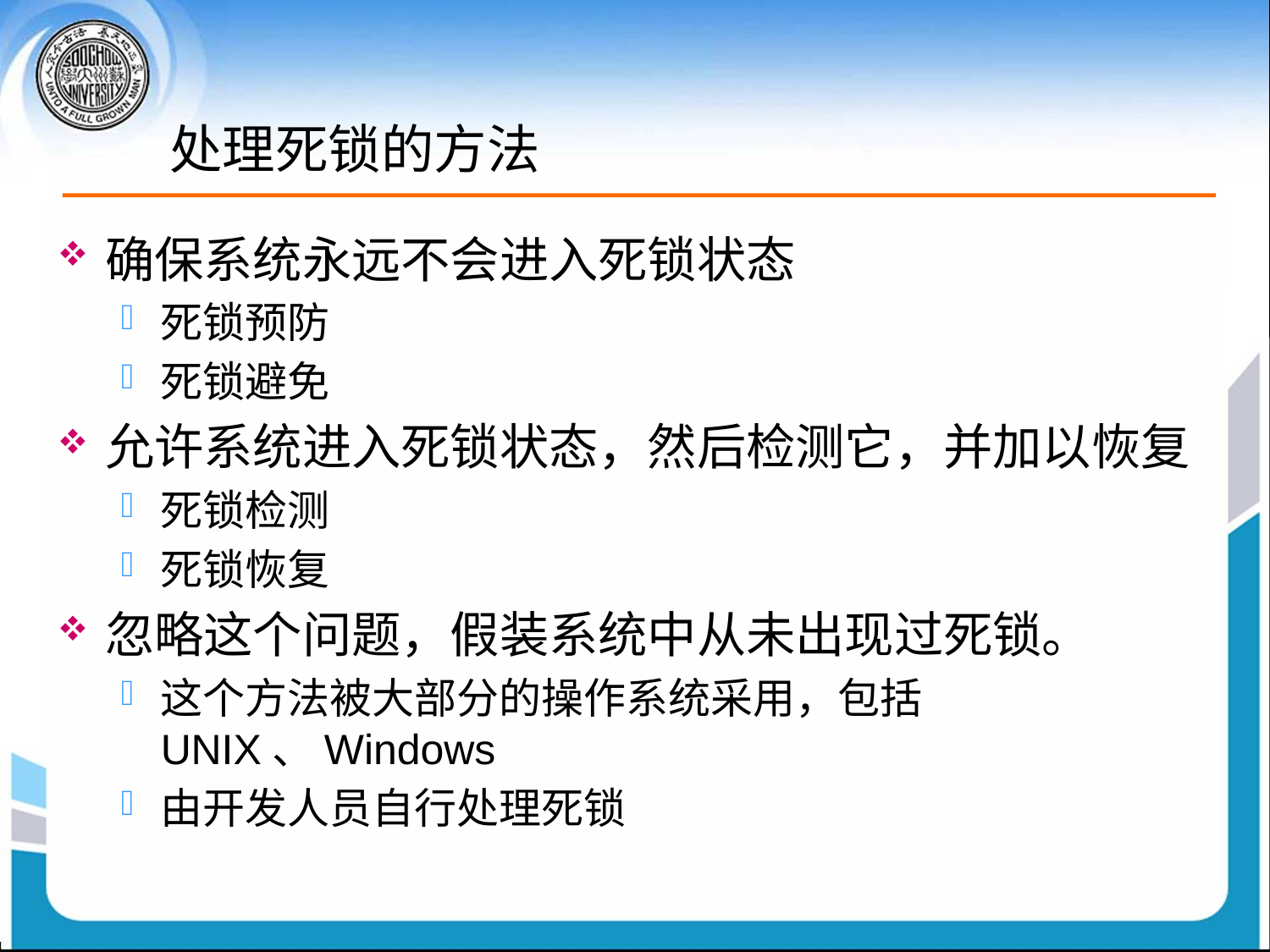

# 处理死锁的方法
确保系统永远不会进入死锁状态
死锁预防
死锁避免
允许系统进入死锁状态，然后检测它，并加以恢复
死锁检测
死锁恢复
忽略这个问题，假装系统中从未出现过死锁。
这个方法被大部分的操作系统采用，包括UNIX、Windows
由开发人员自行处理死锁